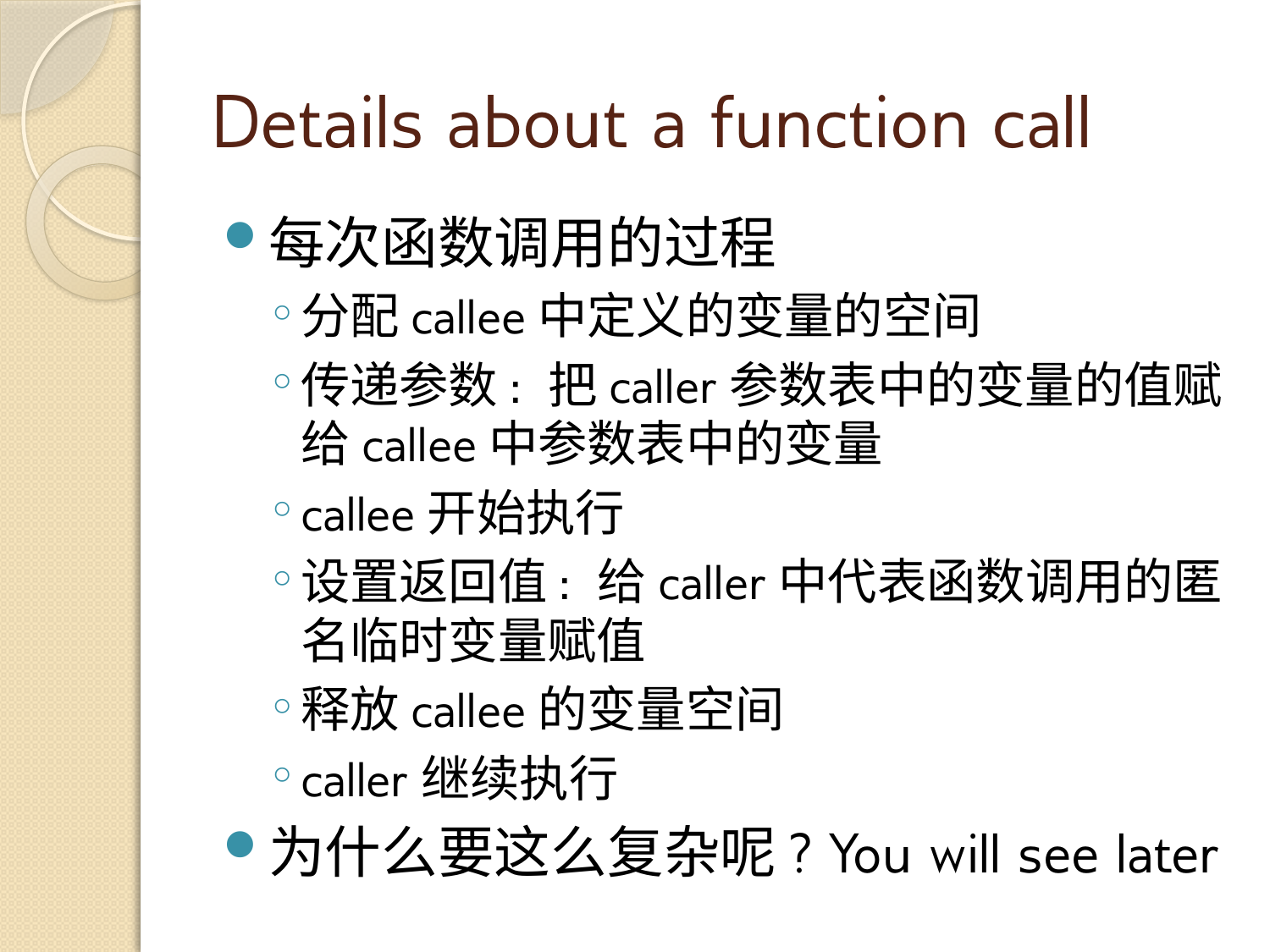

# Details about a function call
每次函数调用的过程
分配callee中定义的变量的空间
传递参数: 把caller参数表中的变量的值赋给callee中参数表中的变量
callee开始执行
设置返回值: 给caller中代表函数调用的匿名临时变量赋值
释放callee的变量空间
caller继续执行
为什么要这么复杂呢? You will see later